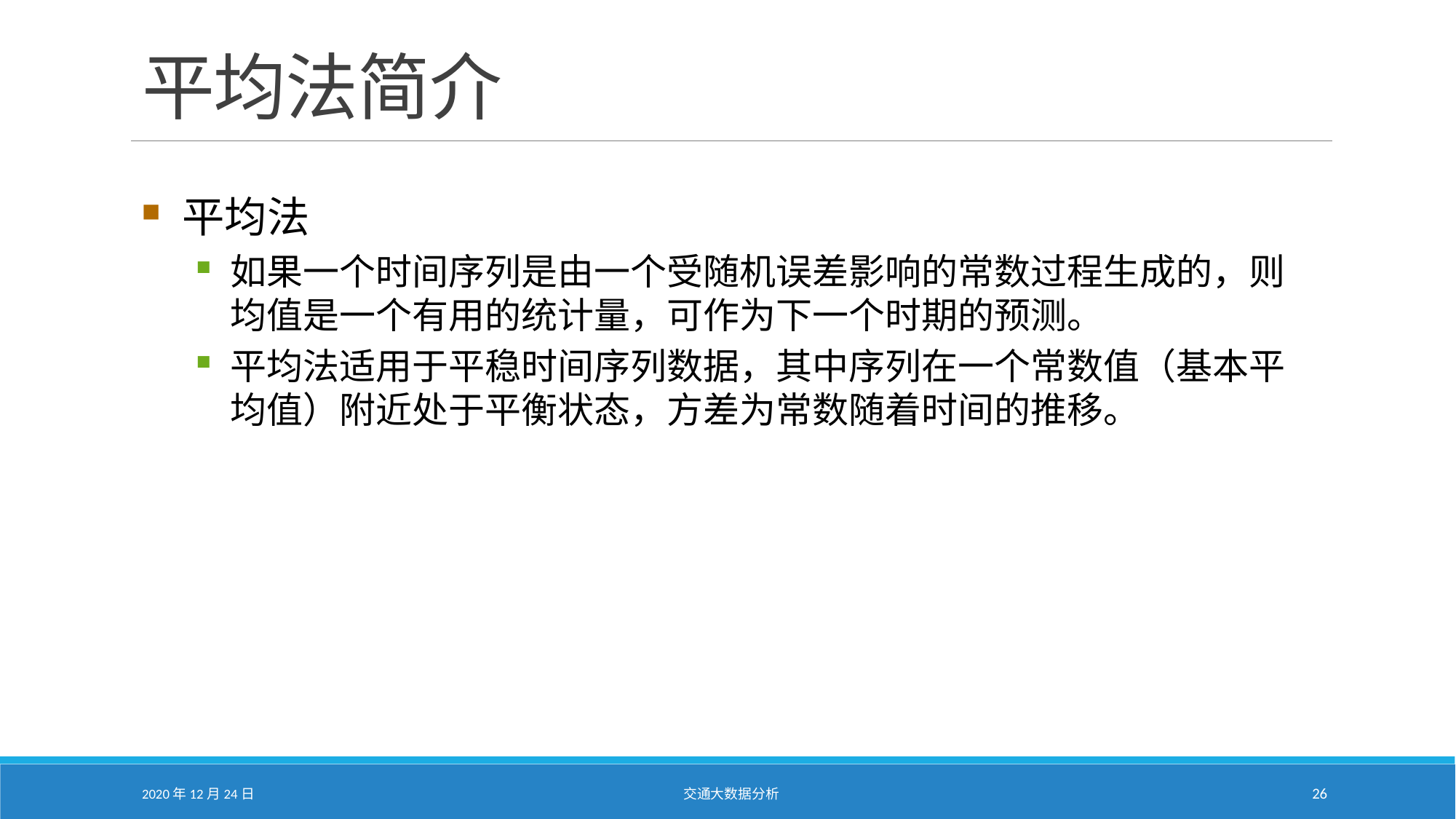

# 平均法简介
平均法
如果一个时间序列是由一个受随机误差影响的常数过程生成的，则均值是一个有用的统计量，可作为下一个时期的预测。
平均法适用于平稳时间序列数据，其中序列在一个常数值（基本平均值）附近处于平衡状态，方差为常数随着时间的推移。
2020年12月24日
交通大数据分析
26